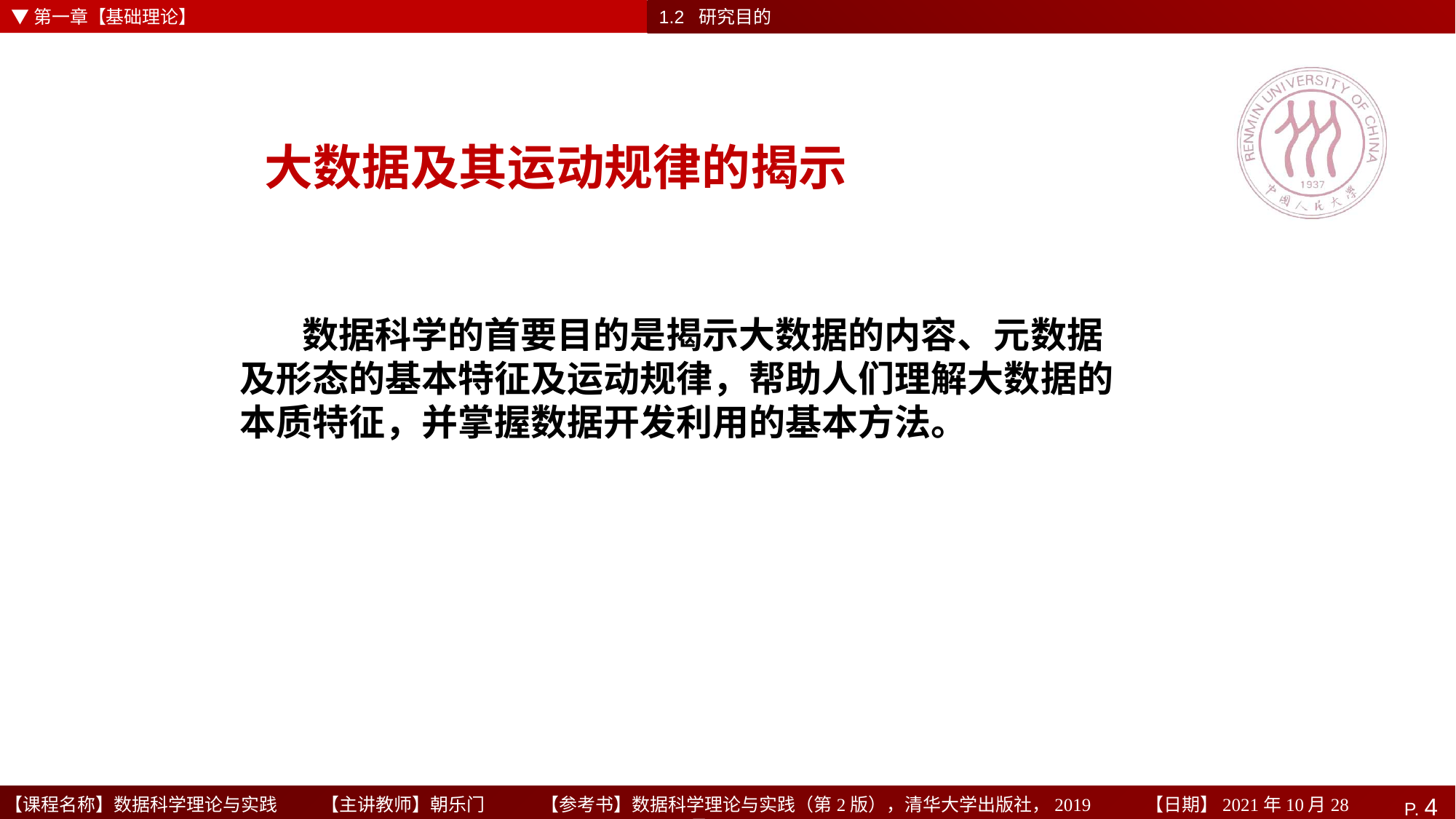

▼第一章【基础理论】

1.2  研究目的
# 大数据及其运动规律的揭示
        数据科学的首要目的是揭示大数据的内容、元数据及形态的基本特征及运动规律，帮助人们理解大数据的本质特征，并掌握数据开发利用的基本方法。